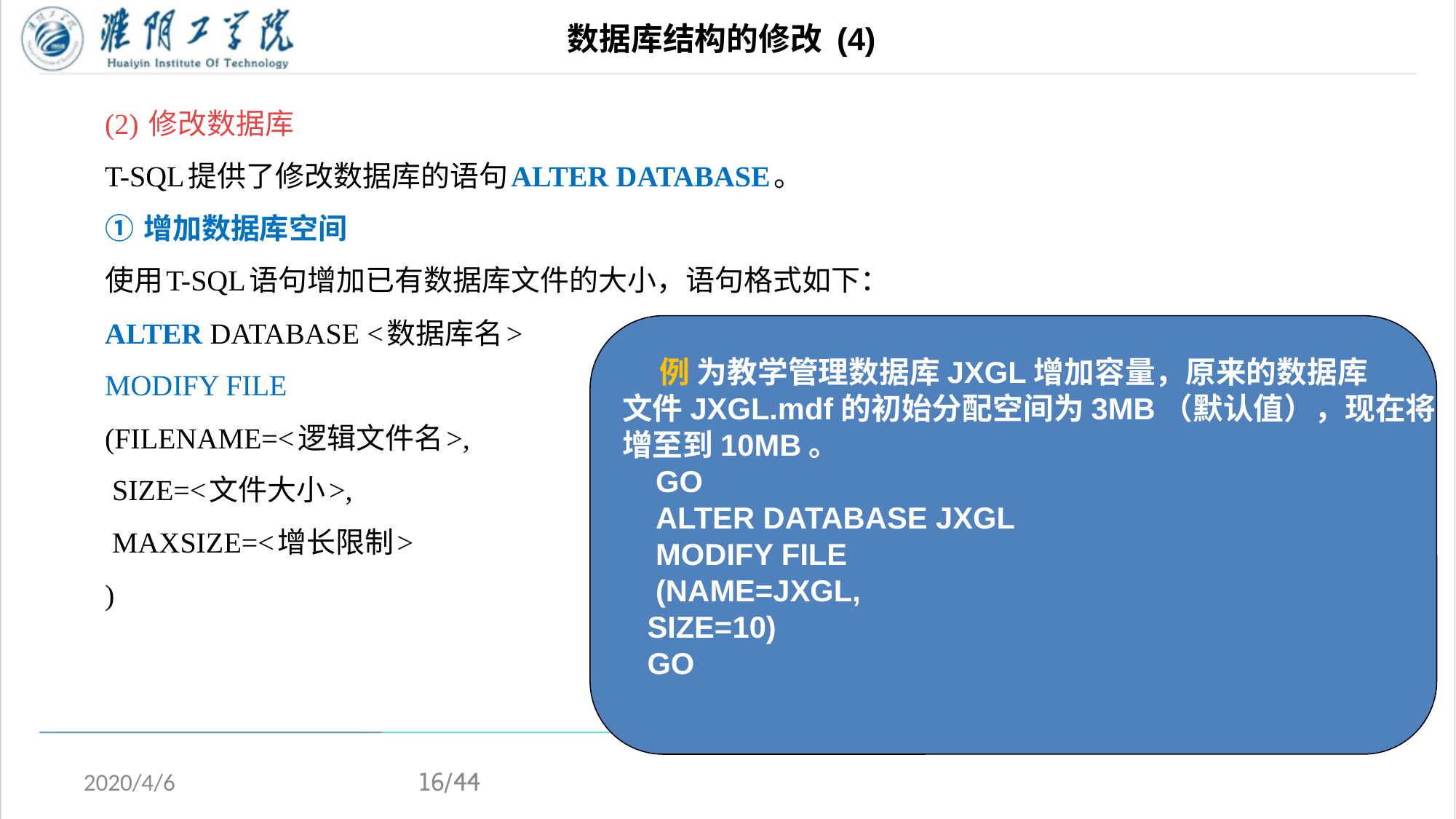

# 数据库结构的修改 (4)
(2) 修改数据库
T-SQL提供了修改数据库的语句ALTER DATABASE。
① 增加数据库空间
使用T-SQL语句增加已有数据库文件的大小，语句格式如下：
ALTER DATABASE <数据库名>
MODIFY FILE
(FILENAME=<逻辑文件名>,
 SIZE=<文件大小>,
 MAXSIZE=<增长限制>
)
     例 为教学管理数据库JXGL增加容量，原来的数据库
文件JXGL.mdf的初始分配空间为3MB（默认值），现在将
增至到10MB。
    GO
    ALTER DATABASE JXGL
    MODIFY FILE
    (NAME=JXGL,
   SIZE=10)
   GO

16/44
2020/4/6